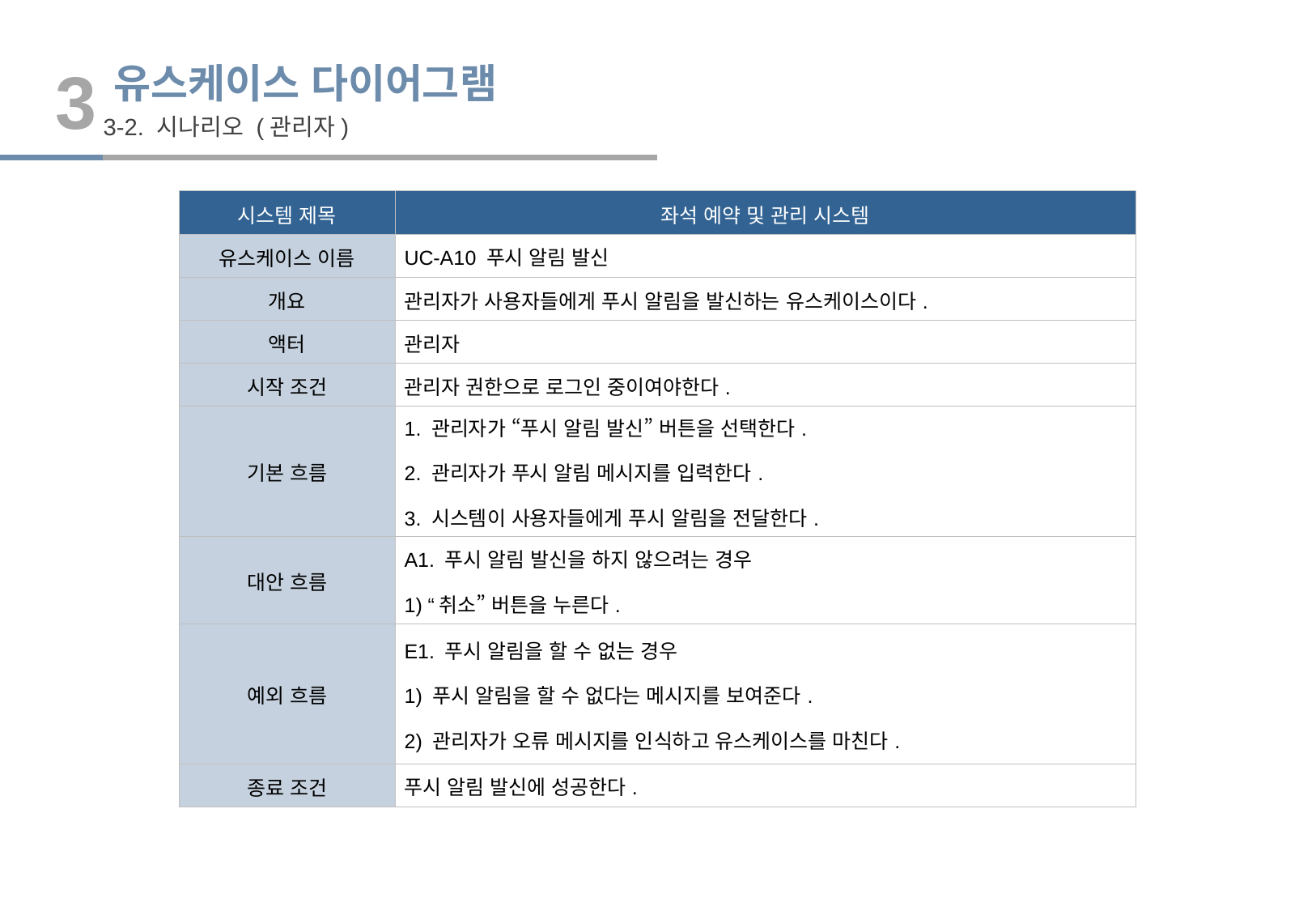

3
유스케이스 다이어그램
3-2. 시나리오 (관리자)
| 시스템 제목 | 좌석 예약 및 관리 시스템 |
| --- | --- |
| 유스케이스 이름 | UC-A10 푸시 알림 발신 |
| 개요 | 관리자가 사용자들에게 푸시 알림을 발신하는 유스케이스이다. |
| 액터 | 관리자 |
| 시작 조건 | 관리자 권한으로 로그인 중이여야한다. |
| 기본 흐름 | 1. 관리자가 “푸시 알림 발신” 버튼을 선택한다. 2. 관리자가 푸시 알림 메시지를 입력한다. 3. 시스템이 사용자들에게 푸시 알림을 전달한다. |
| 대안 흐름 | A1. 푸시 알림 발신을 하지 않으려는 경우 1) “취소” 버튼을 누른다. |
| 예외 흐름 | E1. 푸시 알림을 할 수 없는 경우 1) 푸시 알림을 할 수 없다는 메시지를 보여준다. 2) 관리자가 오류 메시지를 인식하고 유스케이스를 마친다. |
| 종료 조건 | 푸시 알림 발신에 성공한다. |